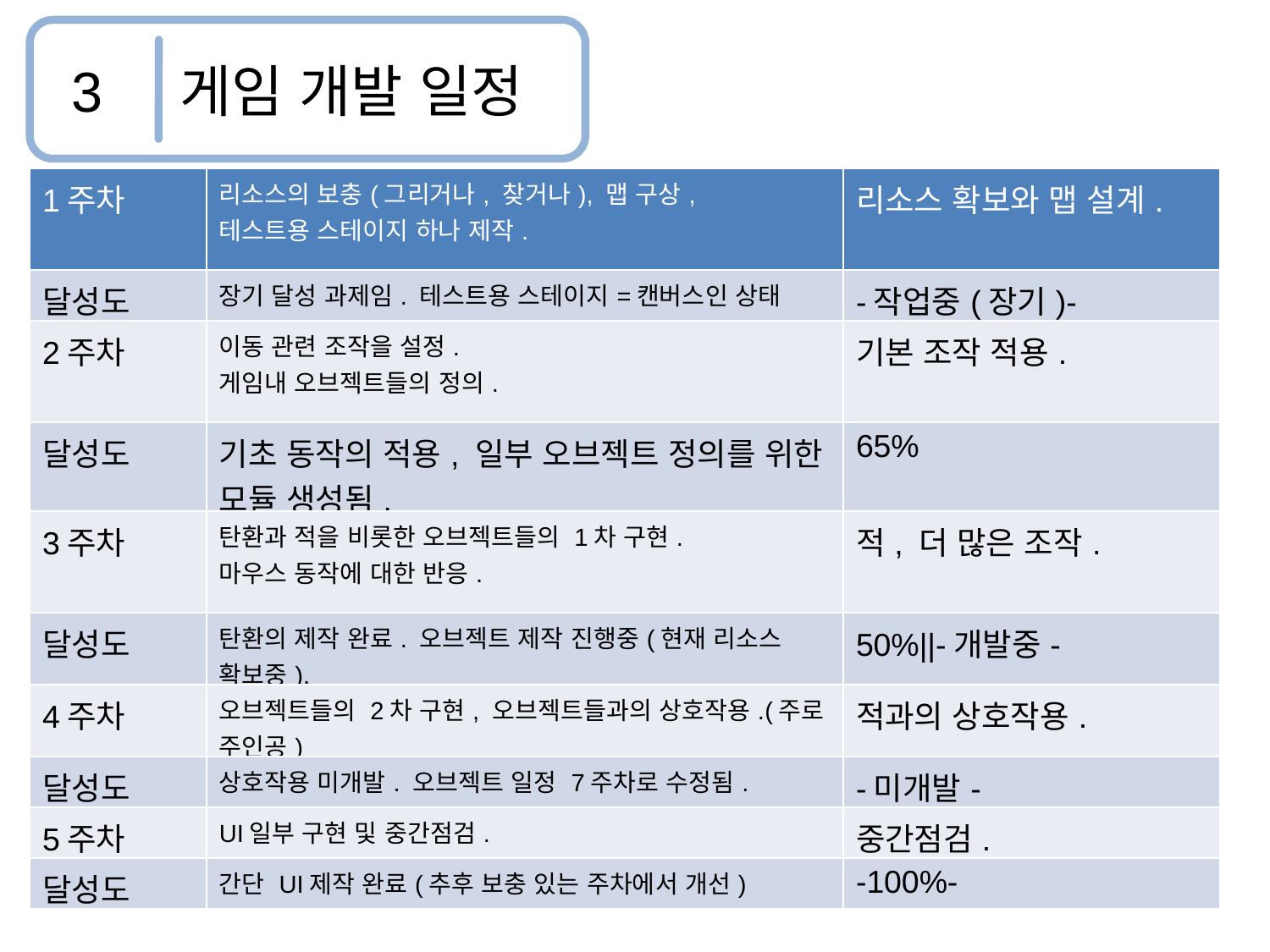

3    게임 개발 일정
| 1주차 | 리소스의 보충(그리거나, 찾거나), 맵 구상, 테스트용 스테이지 하나 제작. | 리소스 확보와 맵 설계. |
| --- | --- | --- |
| 달성도 | 장기 달성 과제임. 테스트용 스테이지=캔버스인 상태 | -작업중(장기)- |
| 2주차 | 이동 관련 조작을 설정. 게임내 오브젝트들의 정의. | 기본 조작 적용. |
| 달성도 | 기초 동작의 적용, 일부 오브젝트 정의를 위한 모듈 생성됨. | 65% |
| 3주차 | 탄환과 적을 비롯한 오브젝트들의 1차 구현. 마우스 동작에 대한 반응. | 적, 더 많은 조작. |
| 달성도 | 탄환의 제작 완료. 오브젝트 제작 진행중(현재 리소스 확보중). | 50%||-개발중- |
| 4주차 | 오브젝트들의 2차 구현, 오브젝트들과의 상호작용.(주로 주인공) | 적과의 상호작용. |
| 달성도 | 상호작용 미개발. 오브젝트 일정 7주차로 수정됨. | -미개발- |
| 5주차 | UI일부 구현 및 중간점검. | 중간점검. |
| 달성도 | 간단 UI제작 완료(추후 보충 있는 주차에서 개선) | -100%- |